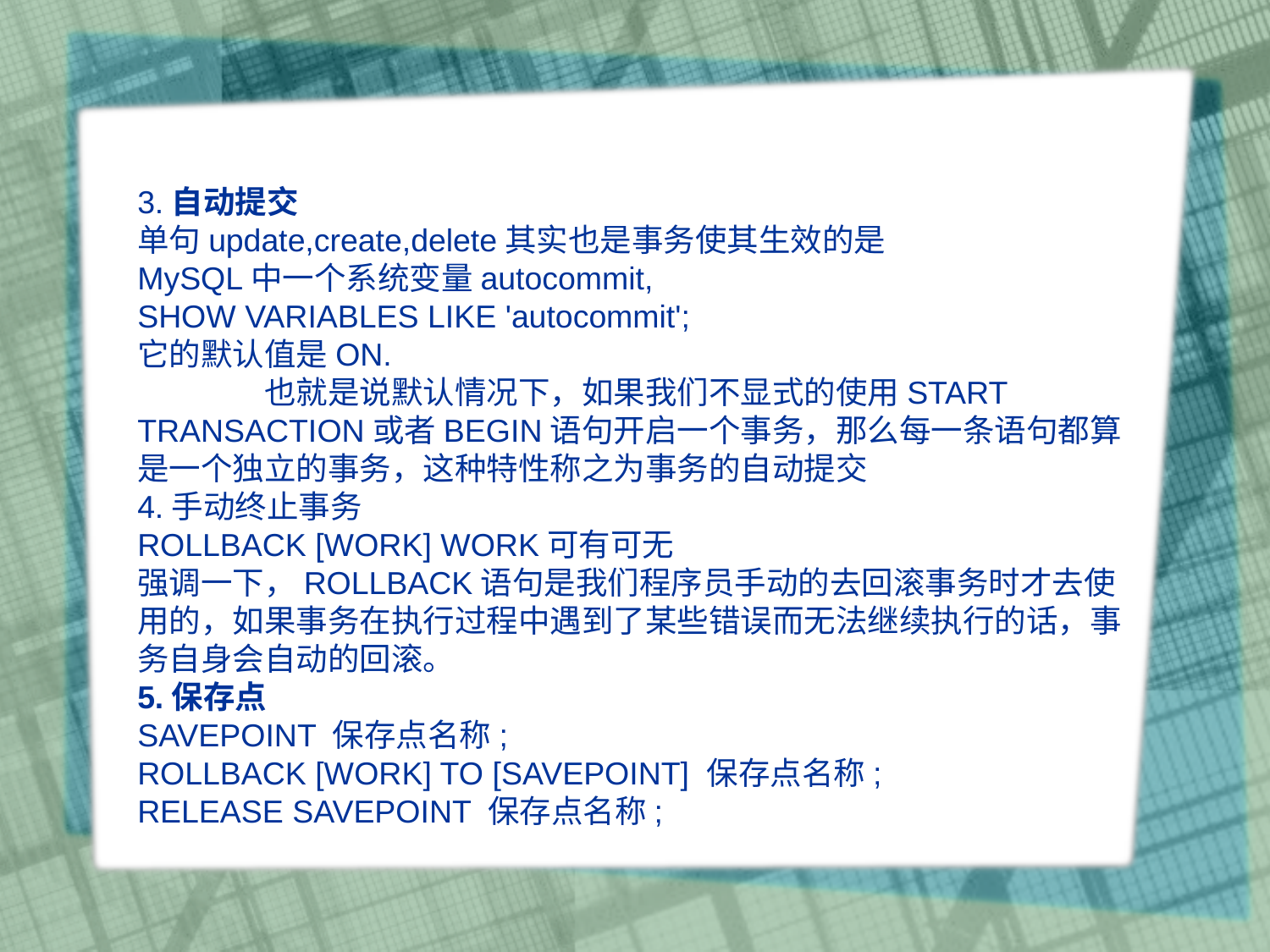

3.自动提交
单句update,create,delete其实也是事务使其生效的是
MySQL中一个系统变量autocommit,
SHOW VARIABLES LIKE 'autocommit';
它的默认值是ON.
	也就是说默认情况下，如果我们不显式的使用START TRANSACTION或者BEGIN语句开启一个事务，那么每一条语句都算是一个独立的事务，这种特性称之为事务的自动提交
4.手动终止事务
ROLLBACK [WORK] WORK可有可无
强调一下，ROLLBACK语句是我们程序员手动的去回滚事务时才去使用的，如果事务在执行过程中遇到了某些错误而无法继续执行的话，事务自身会自动的回滚。
5.保存点
SAVEPOINT 保存点名称;
ROLLBACK [WORK] TO [SAVEPOINT] 保存点名称;
RELEASE SAVEPOINT 保存点名称;